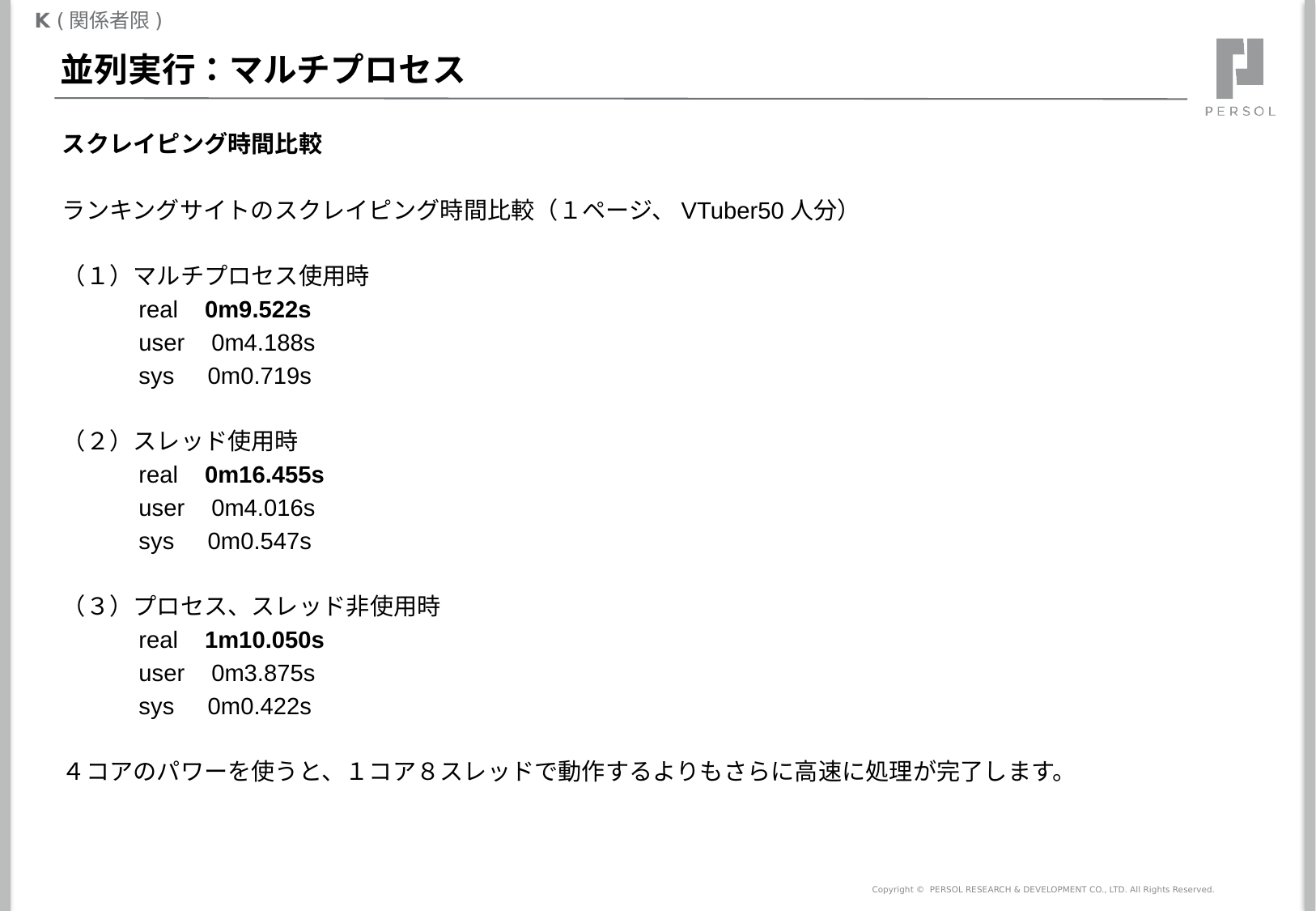

# 並列実行：マルチプロセス
スクレイピング時間比較

ランキングサイトのスクレイピング時間比較（１ページ、VTuber50人分）

（１）マルチプロセス使用時
　　　real    0m9.522s
　　　user    0m4.188s
　　　sys     0m0.719s

（２）スレッド使用時
　　　real    0m16.455s
　　　user    0m4.016s
　　　sys     0m0.547s

（３）プロセス、スレッド非使用時
　　　real    1m10.050s
　　　user    0m3.875s
　　　sys     0m0.422s

４コアのパワーを使うと、１コア８スレッドで動作するよりもさらに高速に処理が完了します。